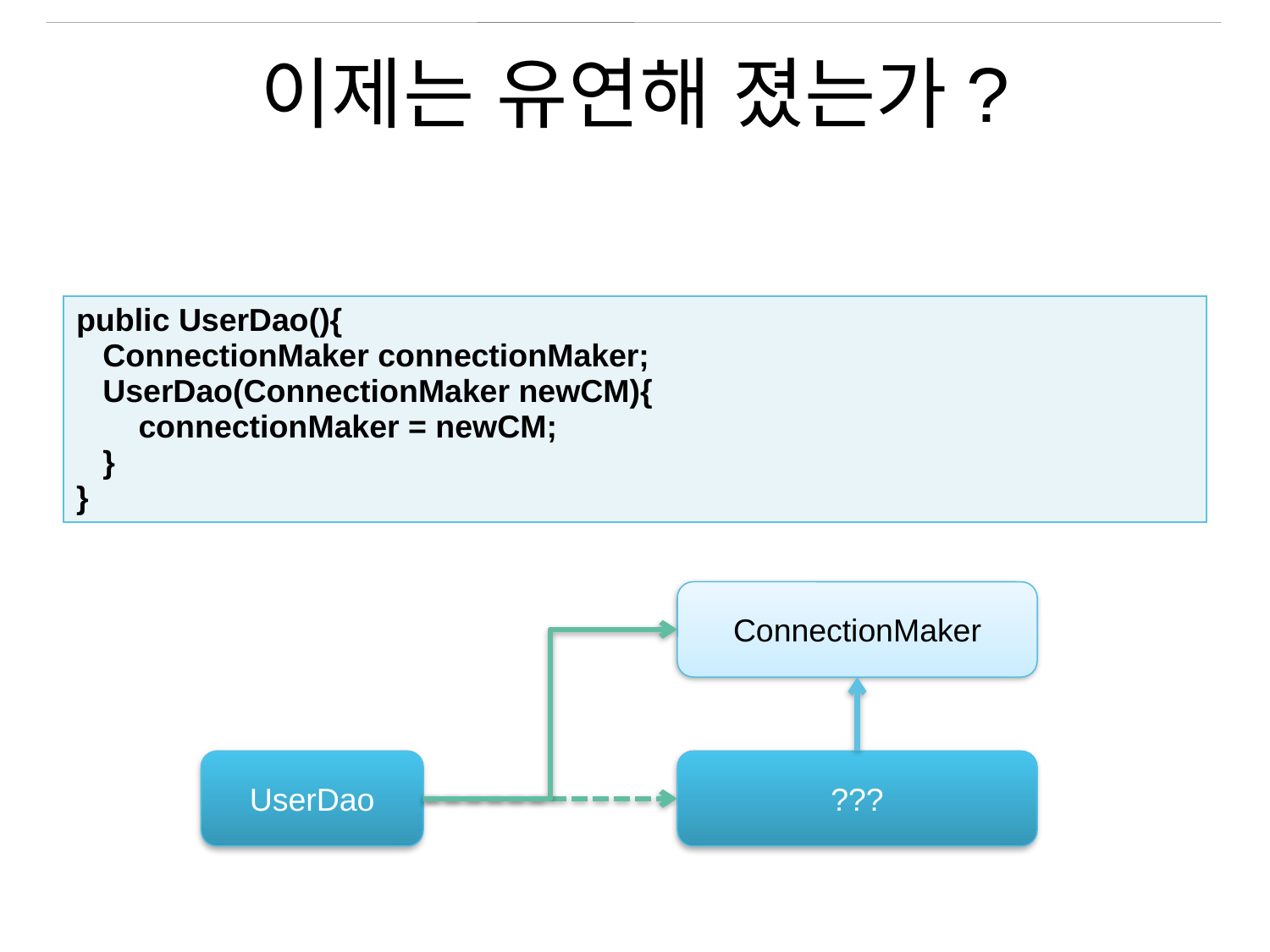

# 이제는 유연해 졌는가?
| public UserDao(){ ConnectionMaker connectionMaker; UserDao(ConnectionMaker newCM){ connectionMaker = newCM; } } |
| --- |
ConnectionMaker
UserDao
???